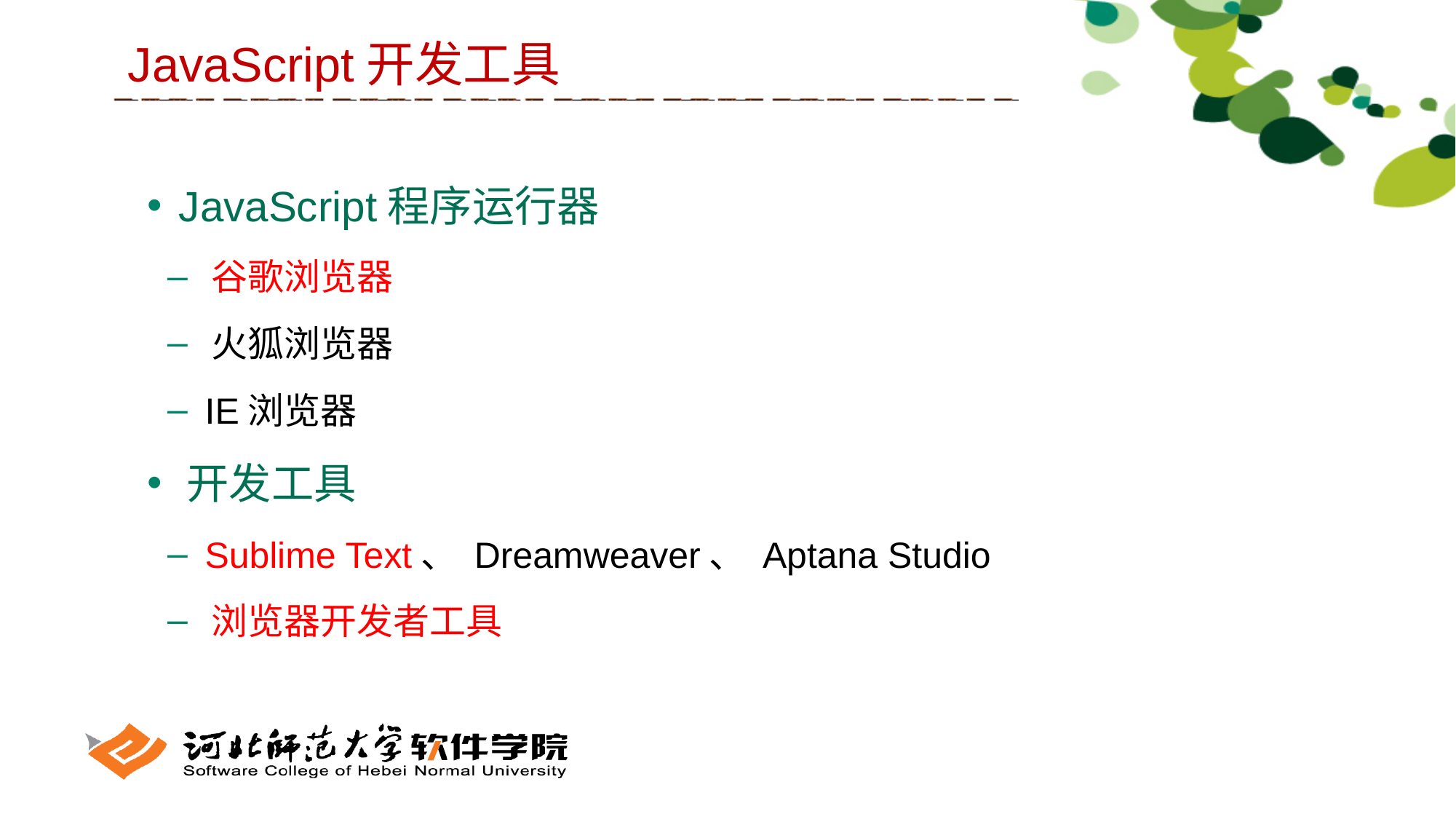

JavaScript开发工具

 JavaScript程序运行器
 谷歌浏览器
 火狐浏览器
 IE浏览器
 开发工具
 Sublime Text、 Dreamweaver、 Aptana Studio
 浏览器开发者工具